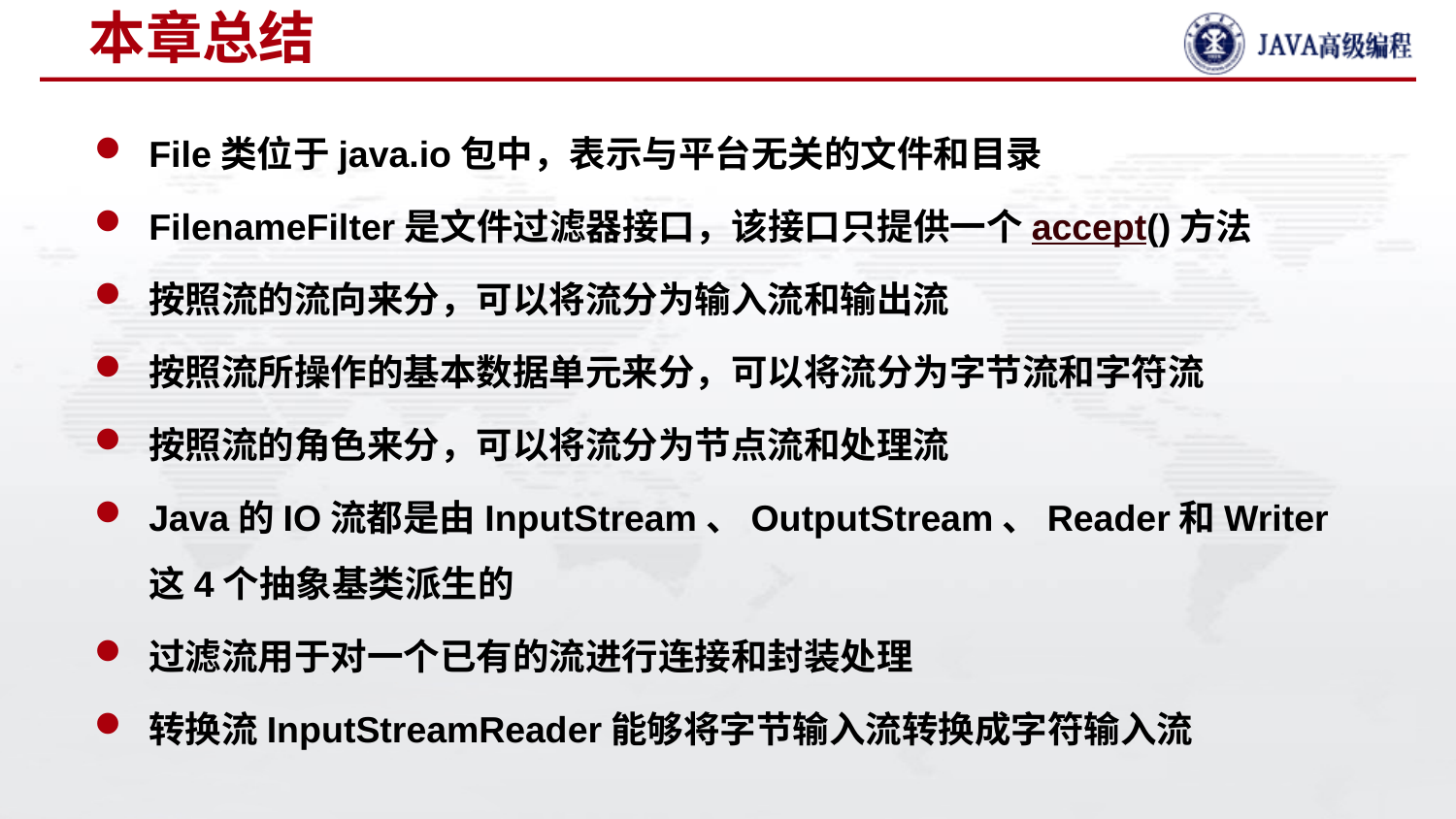

# 本章总结
File类位于java.io包中，表示与平台无关的文件和目录
FilenameFilter是文件过滤器接口，该接口只提供一个accept()方法
按照流的流向来分，可以将流分为输入流和输出流
按照流所操作的基本数据单元来分，可以将流分为字节流和字符流
按照流的角色来分，可以将流分为节点流和处理流
Java的IO流都是由InputStream、OutputStream、Reader和Writer这4个抽象基类派生的
过滤流用于对一个已有的流进行连接和封装处理
转换流InputStreamReader能够将字节输入流转换成字符输入流